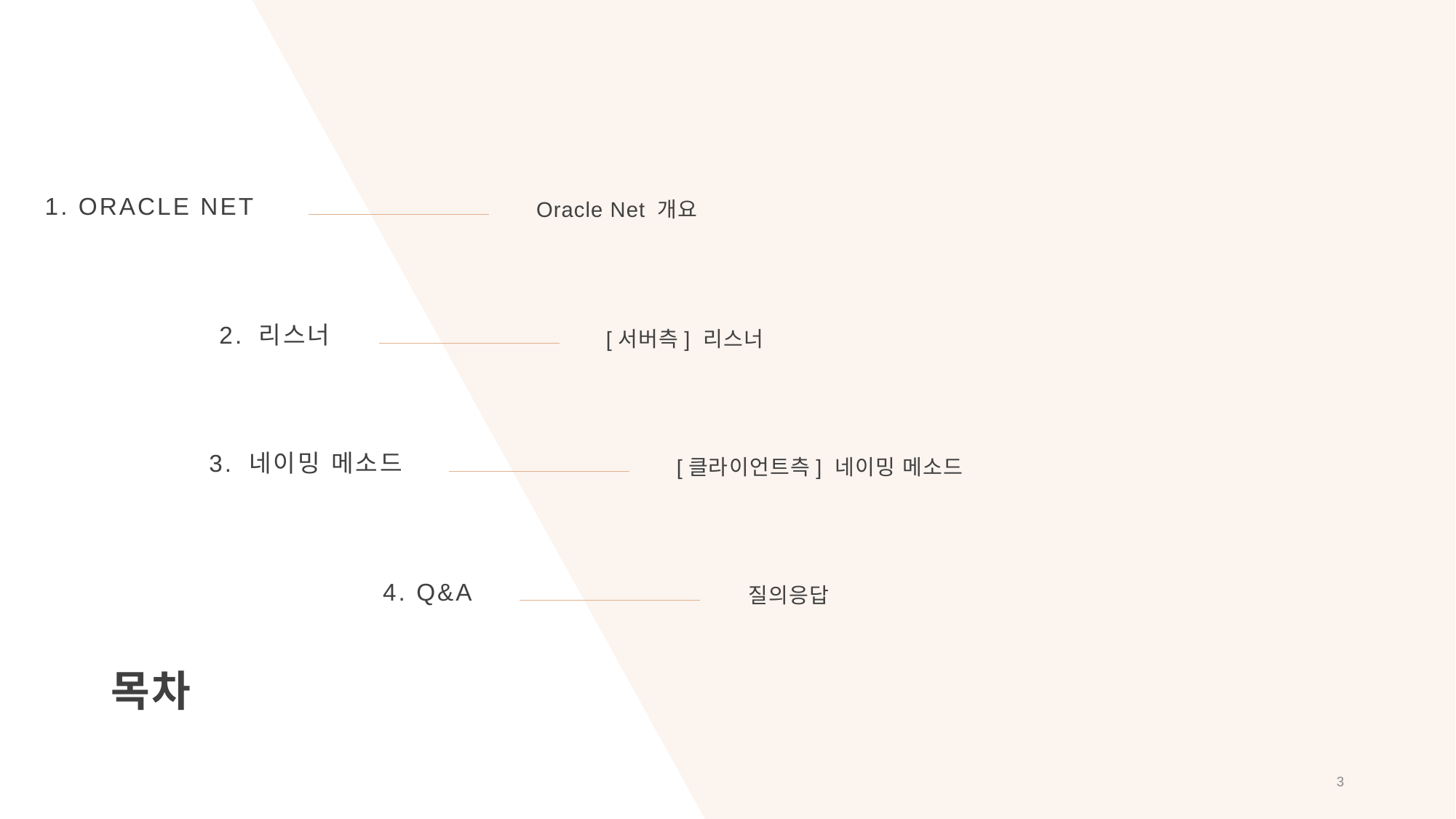

1. Oracle Net
Oracle Net 개요
2. 리스너
[서버측] 리스너
3. 네이밍 메소드
[클라이언트측] 네이밍 메소드
4. Q&A
질의응답
# 목차
3